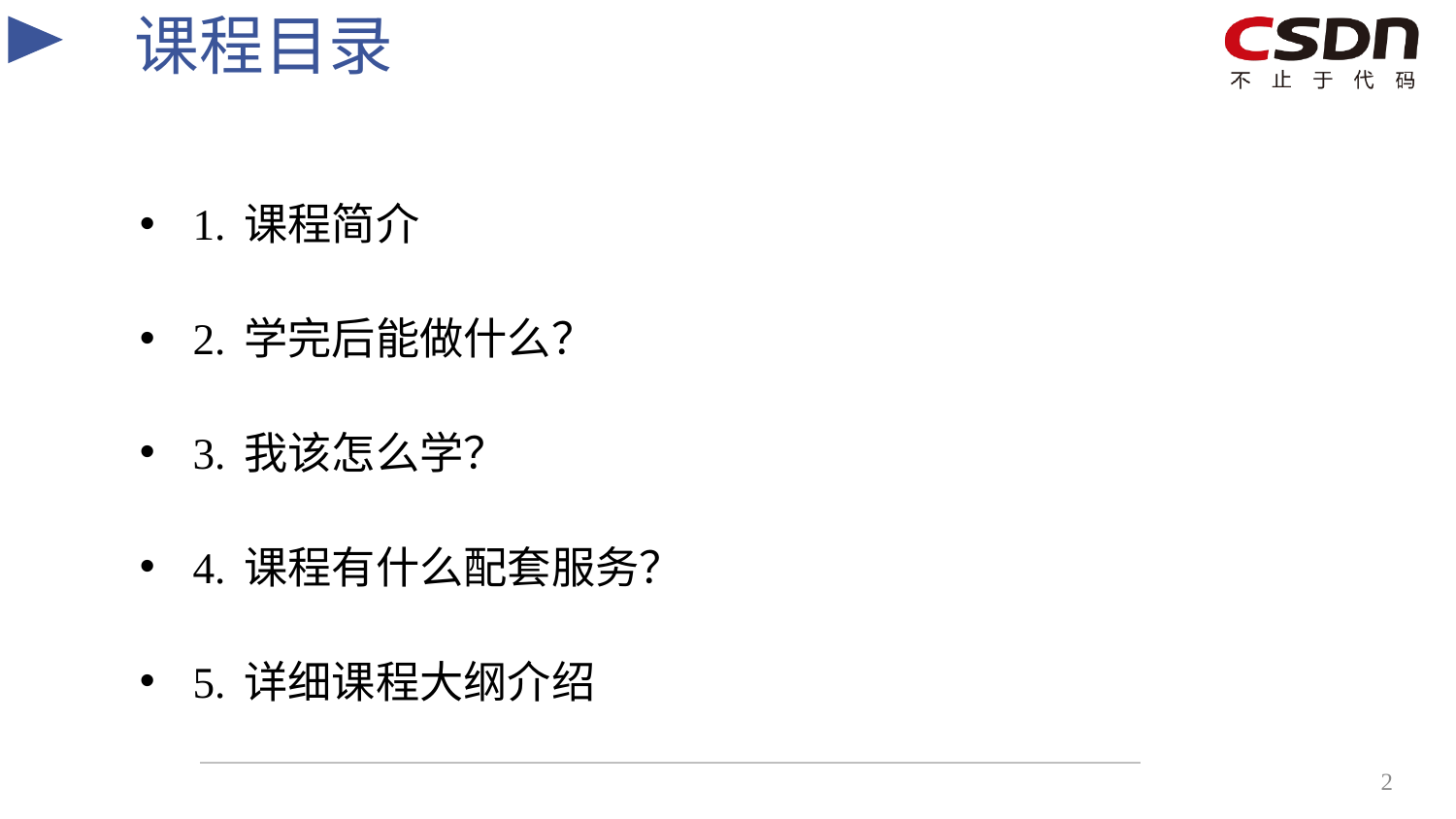

# 课程目录
1. 课程简介
2. 学完后能做什么？
3. 我该怎么学？
4. 课程有什么配套服务？
5. 详细课程大纲介绍